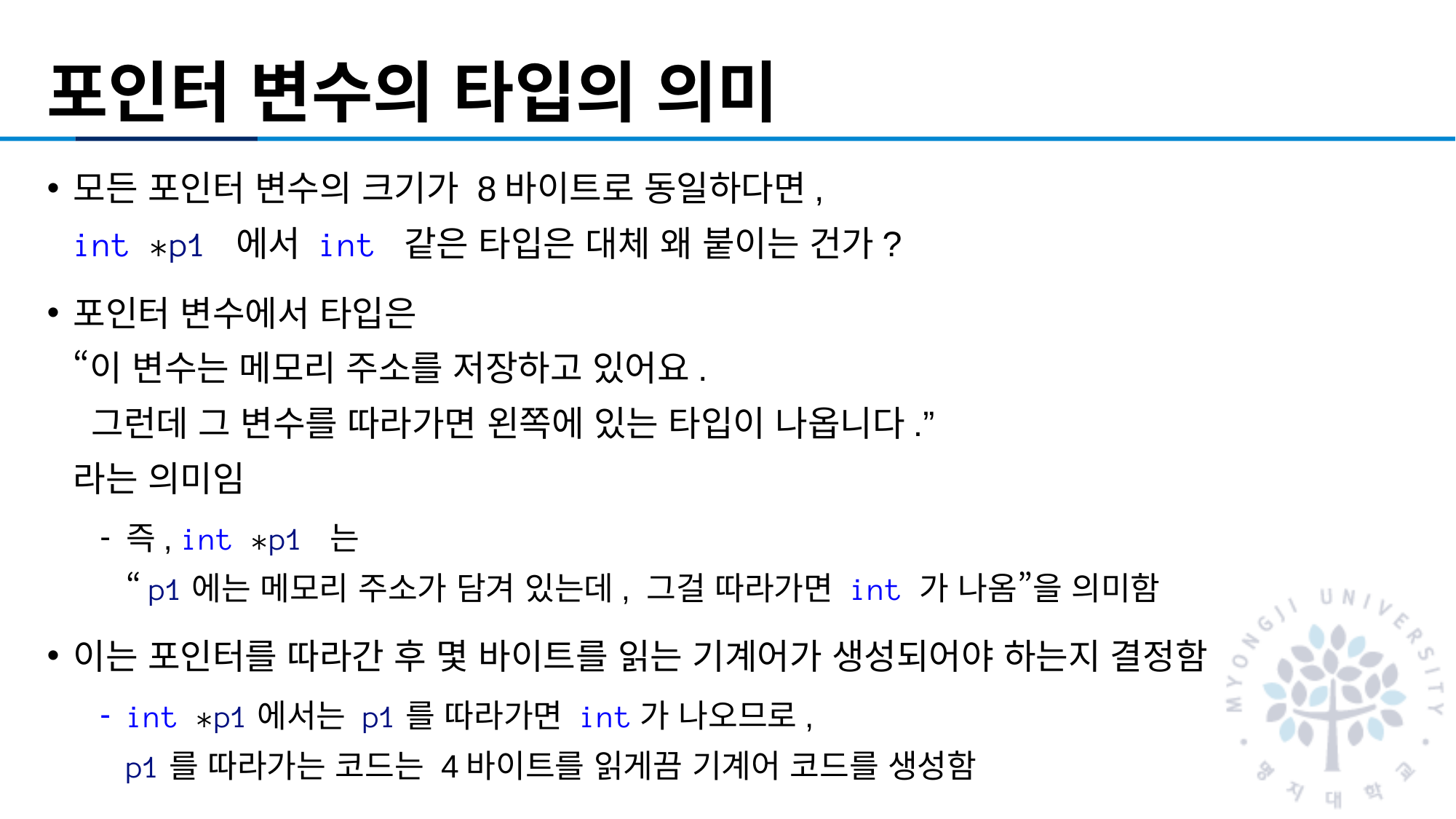

# 포인터 변수의 타입의 의미
모든 포인터 변수의 크기가 8바이트로 동일하다면,
int *p1 에서 int 같은 타입은 대체 왜 붙이는 건가?
포인터 변수에서 타입은
“이 변수는 메모리 주소를 저장하고 있어요.
 그런데 그 변수를 따라가면 왼쪽에 있는 타입이 나옵니다.”
라는 의미임
즉, int *p1 는
“p1에는 메모리 주소가 담겨 있는데, 그걸 따라가면 int 가 나옴”을 의미함
이는 포인터를 따라간 후 몇 바이트를 읽는 기계어가 생성되어야 하는지 결정함
int *p1에서는 p1를 따라가면 int가 나오므로,
p1를 따라가는 코드는 4바이트를 읽게끔 기계어 코드를 생성함